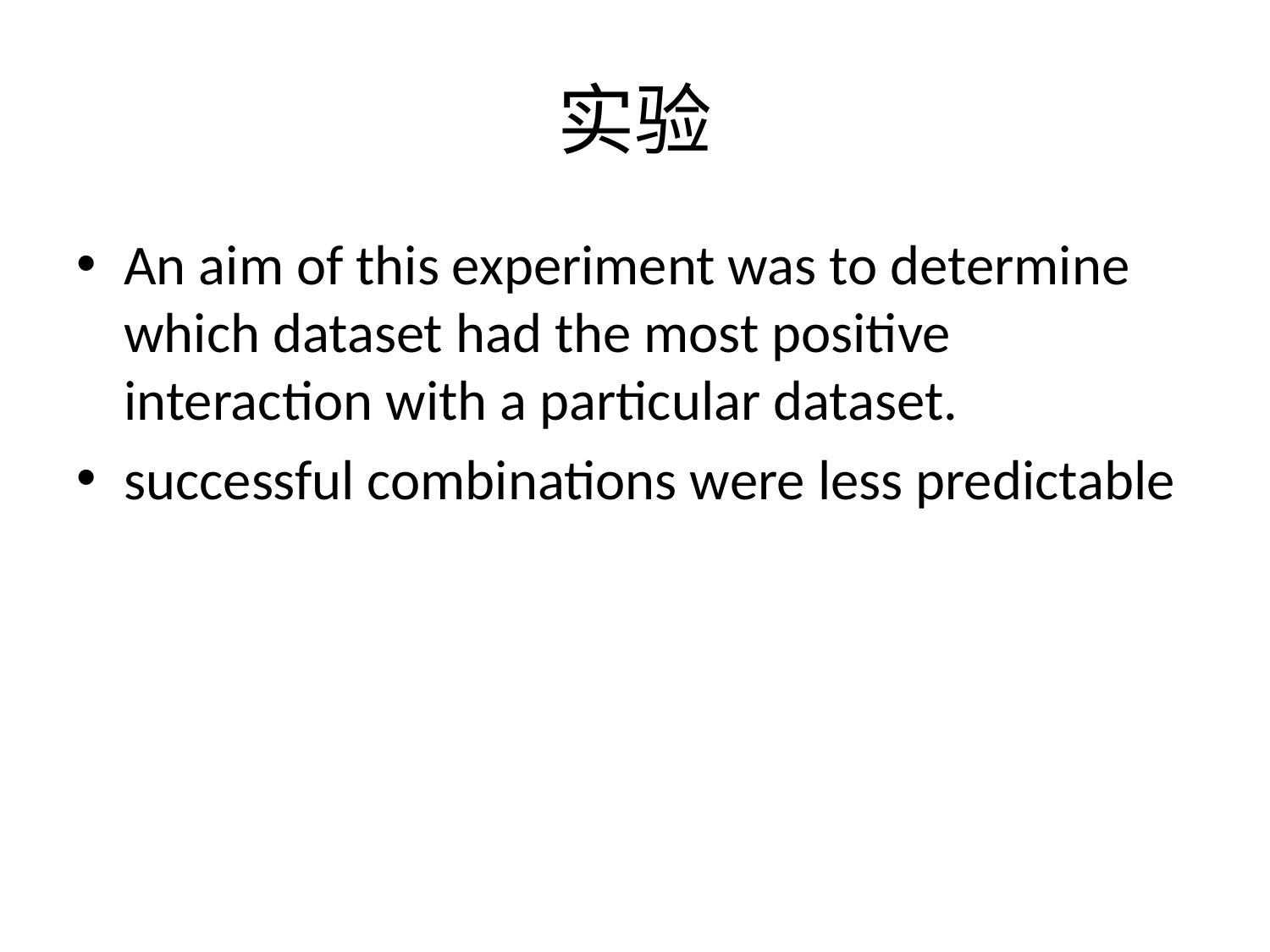

# 实验
An aim of this experiment was to determine which dataset had the most positive interaction with a particular dataset.
successful combinations were less predictable